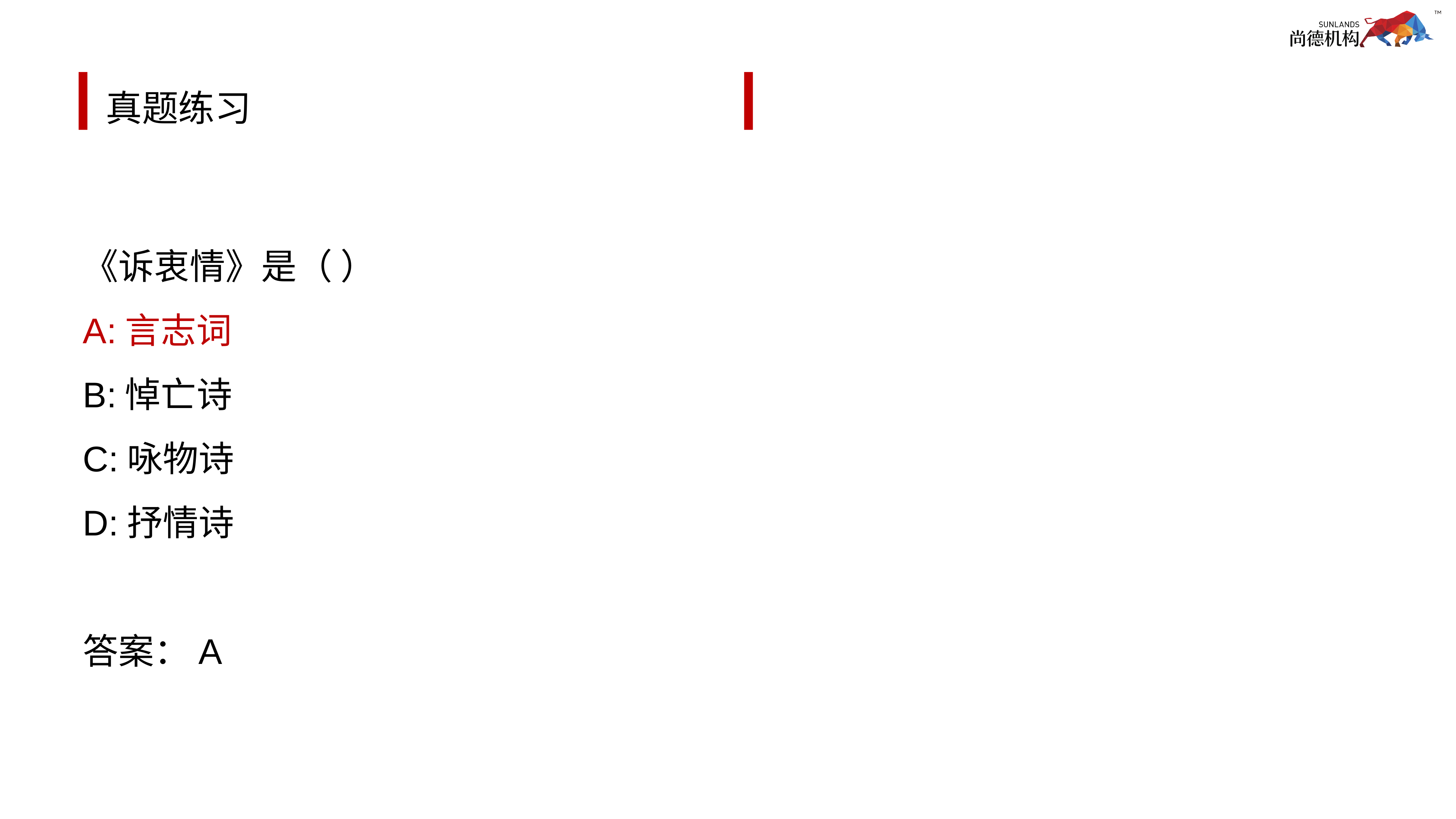

# 真题练习
《诉衷情》是（ ）
A:言志词
B:悼亡诗
C:咏物诗
D:抒情诗

答案：A